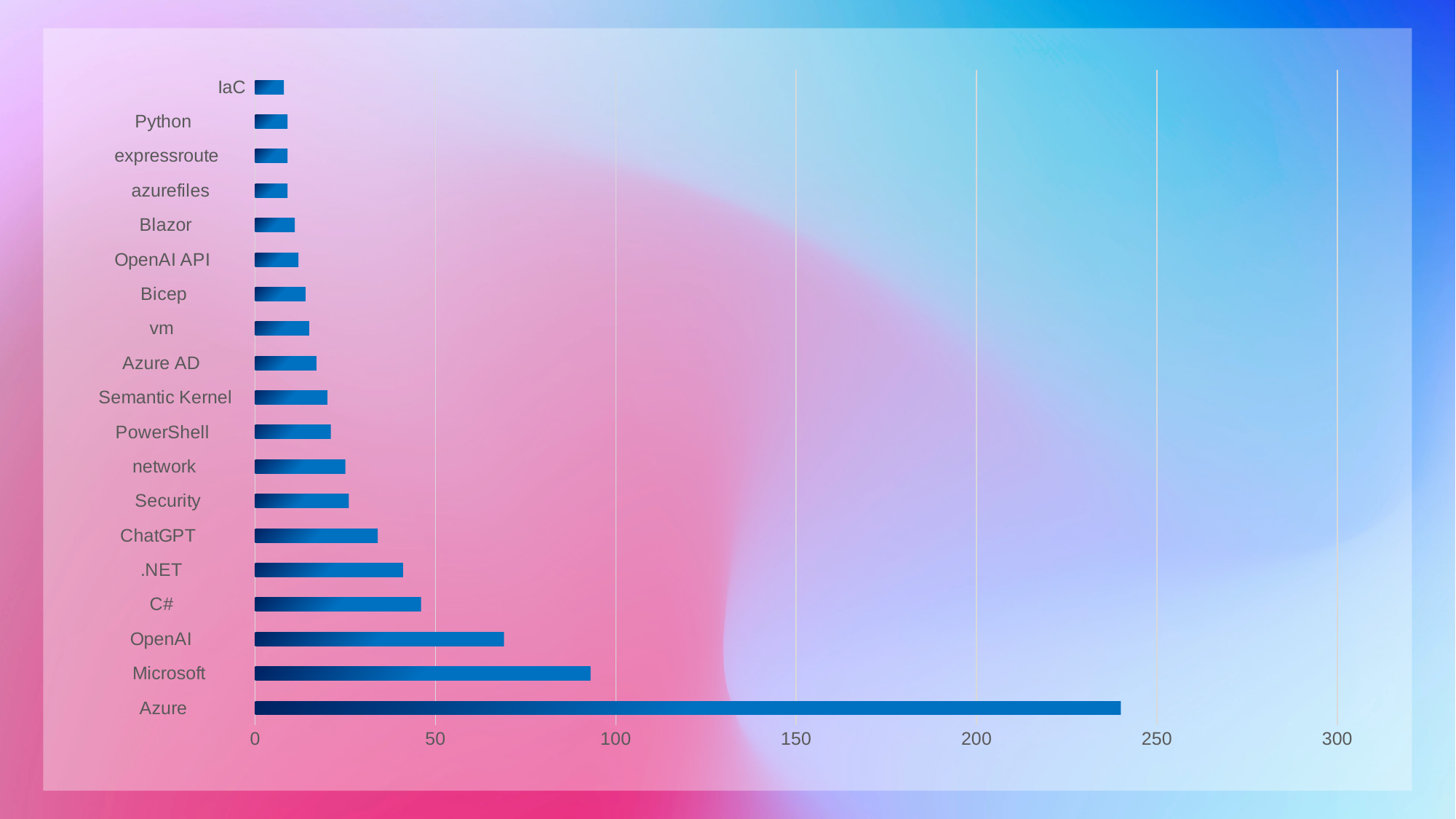

### Chart

| Category | 系列 1 |
|---|---|
| Azure               | 240.0 |
| Microsoft           | 93.0 |
| OpenAI              | 69.0 |
| C#                  | 46.0 |
| .NET                | 41.0 |
| ChatGPT             | 34.0 |
| Security            | 26.0 |
| network             | 25.0 |
| PowerShell          | 21.0 |
| Semantic Kernel     | 20.0 |
| Azure AD            | 17.0 |
| vm                  | 15.0 |
| Bicep               | 14.0 |
| OpenAI API          | 12.0 |
| Blazor              | 11.0 |
| azurefiles          | 9.0 |
| expressroute        | 9.0 |
| Python              | 9.0 |
| IaC  | 8.0 |